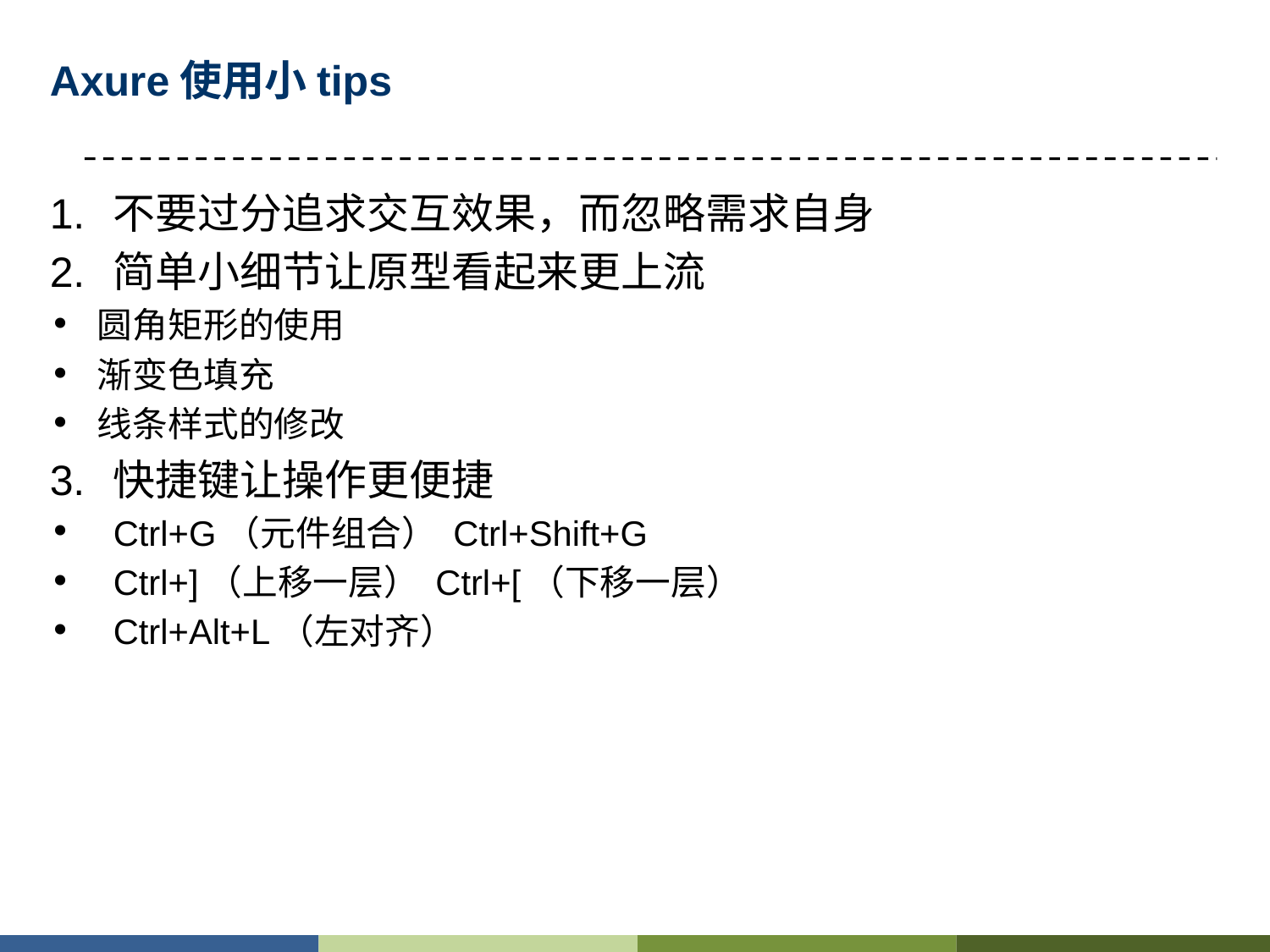

# Axure使用小tips
不要过分追求交互效果，而忽略需求自身
简单小细节让原型看起来更上流
圆角矩形的使用
渐变色填充
线条样式的修改
快捷键让操作更便捷
Ctrl+G（元件组合） Ctrl+Shift+G
Ctrl+]（上移一层） Ctrl+[（下移一层）
Ctrl+Alt+L（左对齐）